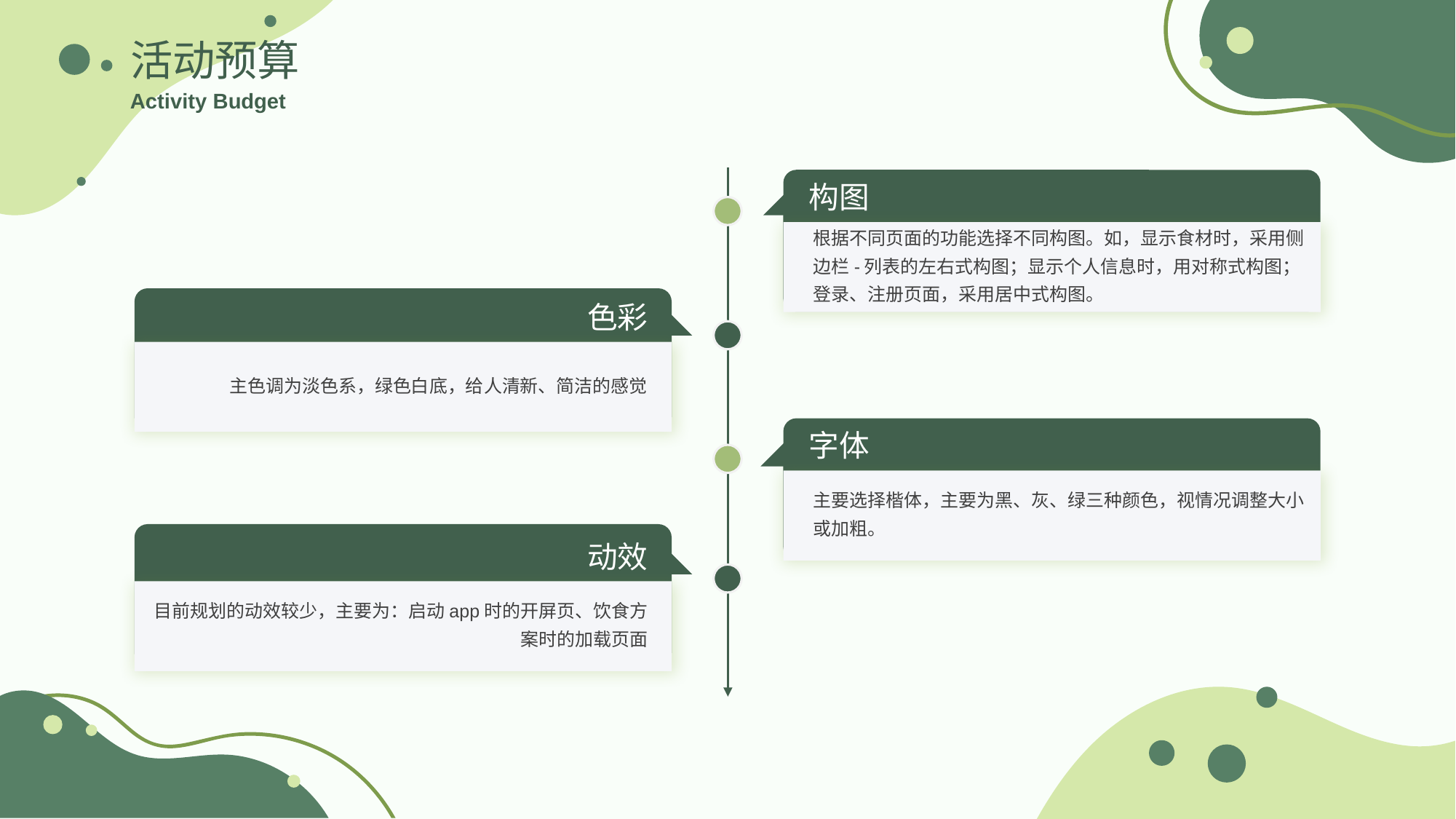

活动预算
Activity Budget

构图

根据不同页面的功能选择不同构图。如，显示食材时，采用侧边栏-列表的左右式构图；显示个人信息时，用对称式构图；登录、注册页面，采用居中式构图。

色彩

主色调为淡色系，绿色白底，给人清新、简洁的感觉

字体

主要选择楷体，主要为黑、灰、绿三种颜色，视情况调整大小或加粗。

动效

目前规划的动效较少，主要为：启动app时的开屏页、饮食方案时的加载页面